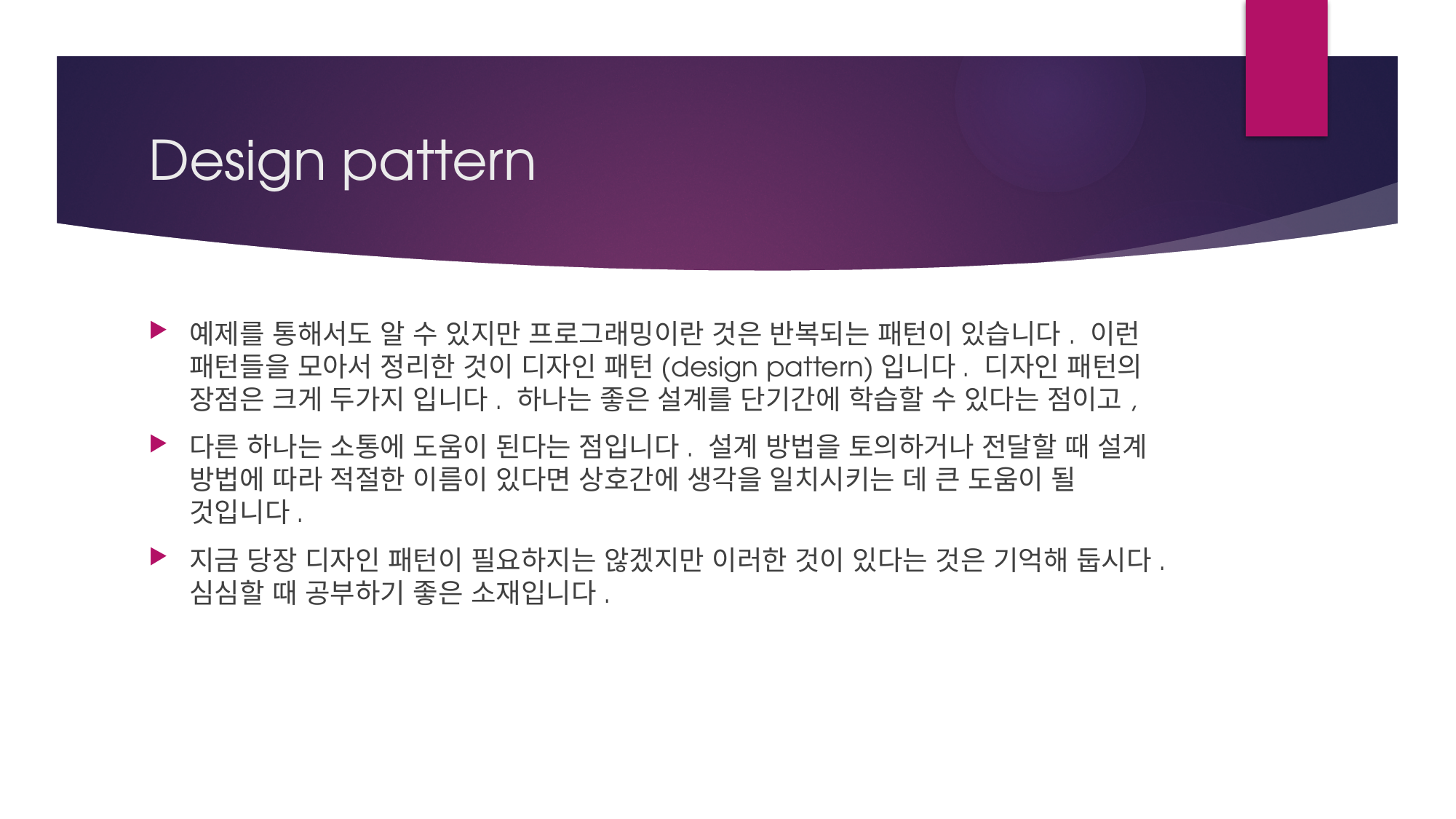

# Design pattern
예제를 통해서도 알 수 있지만 프로그래밍이란 것은 반복되는 패턴이 있습니다. 이런 패턴들을 모아서 정리한 것이 디자인 패턴(design pattern)입니다. 디자인 패턴의 장점은 크게 두가지 입니다. 하나는 좋은 설계를 단기간에 학습할 수 있다는 점이고,
다른 하나는 소통에 도움이 된다는 점입니다. 설계 방법을 토의하거나 전달할 때 설계 방법에 따라 적절한 이름이 있다면 상호간에 생각을 일치시키는 데 큰 도움이 될 것입니다.
지금 당장 디자인 패턴이 필요하지는 않겠지만 이러한 것이 있다는 것은 기억해 둡시다. 심심할 때 공부하기 좋은 소재입니다.